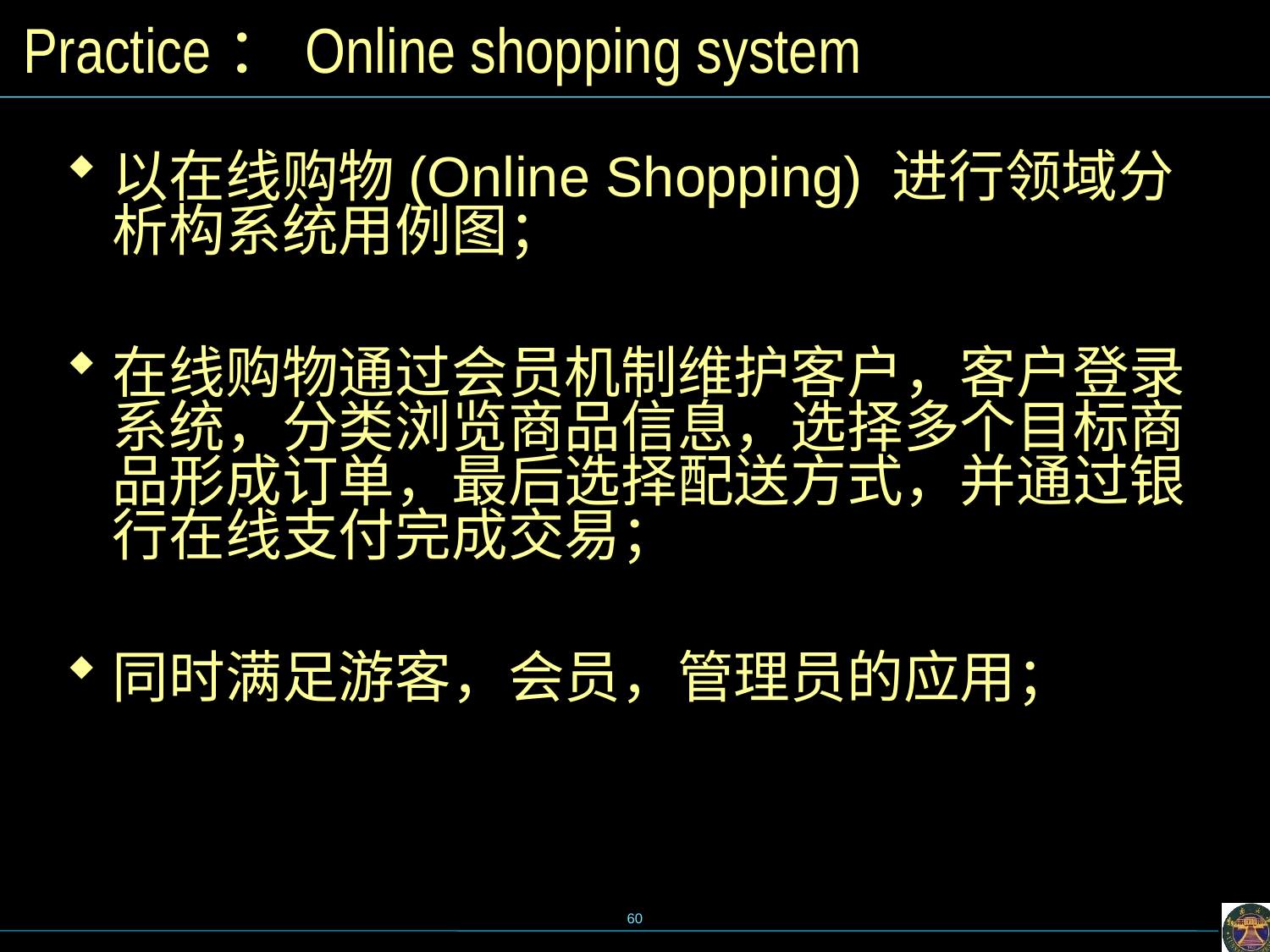

# Practice：Online shopping system
以在线购物(Online Shopping) 进行领域分析构系统用例图；

在线购物通过会员机制维护客户，客户登录系统，分类浏览商品信息，选择多个目标商品形成订单，最后选择配送方式，并通过银行在线支付完成交易；

同时满足游客，会员，管理员的应用；